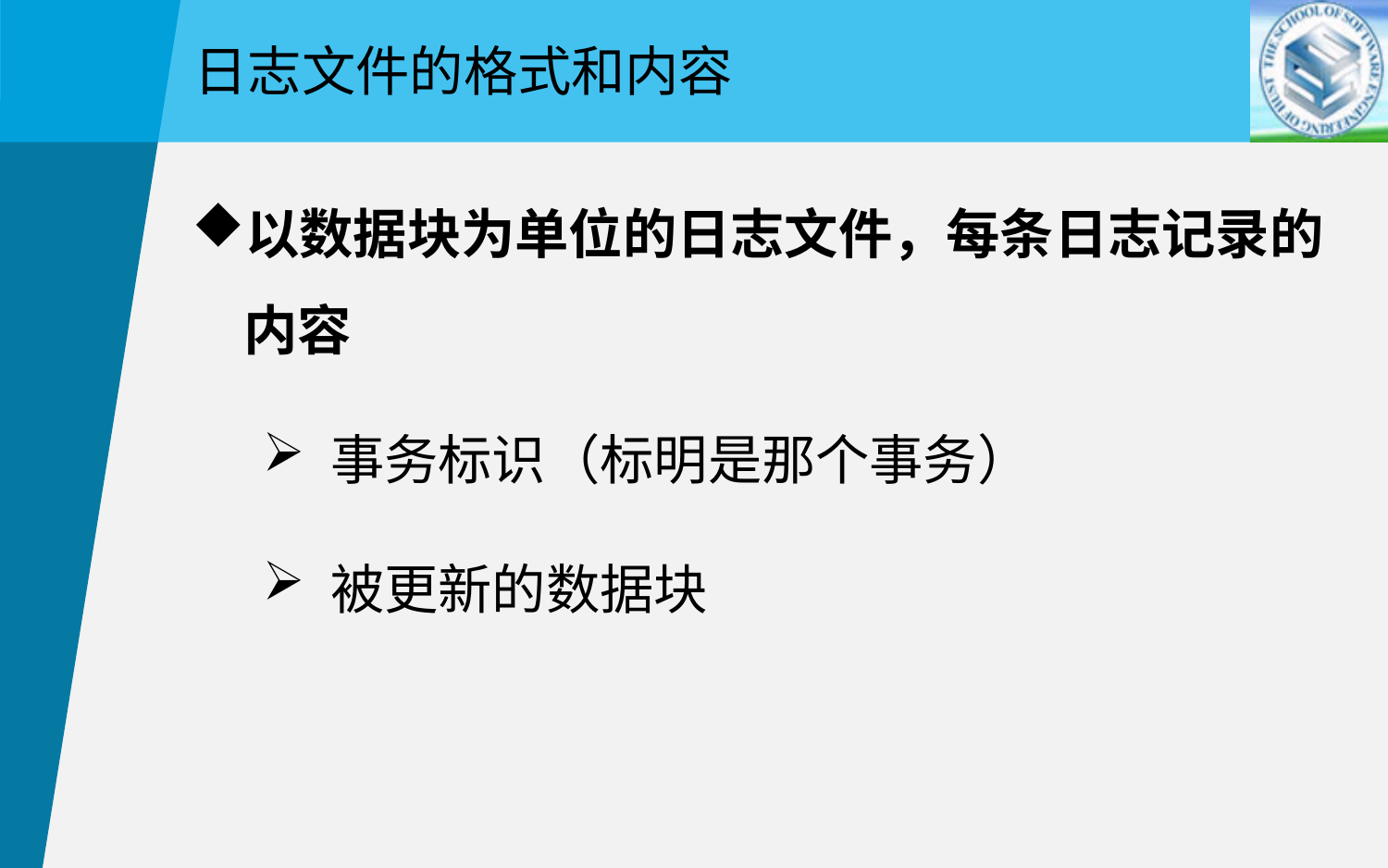

日志文件的格式和内容
以数据块为单位的日志文件，每条日志记录的内容
 事务标识（标明是那个事务）
 被更新的数据块